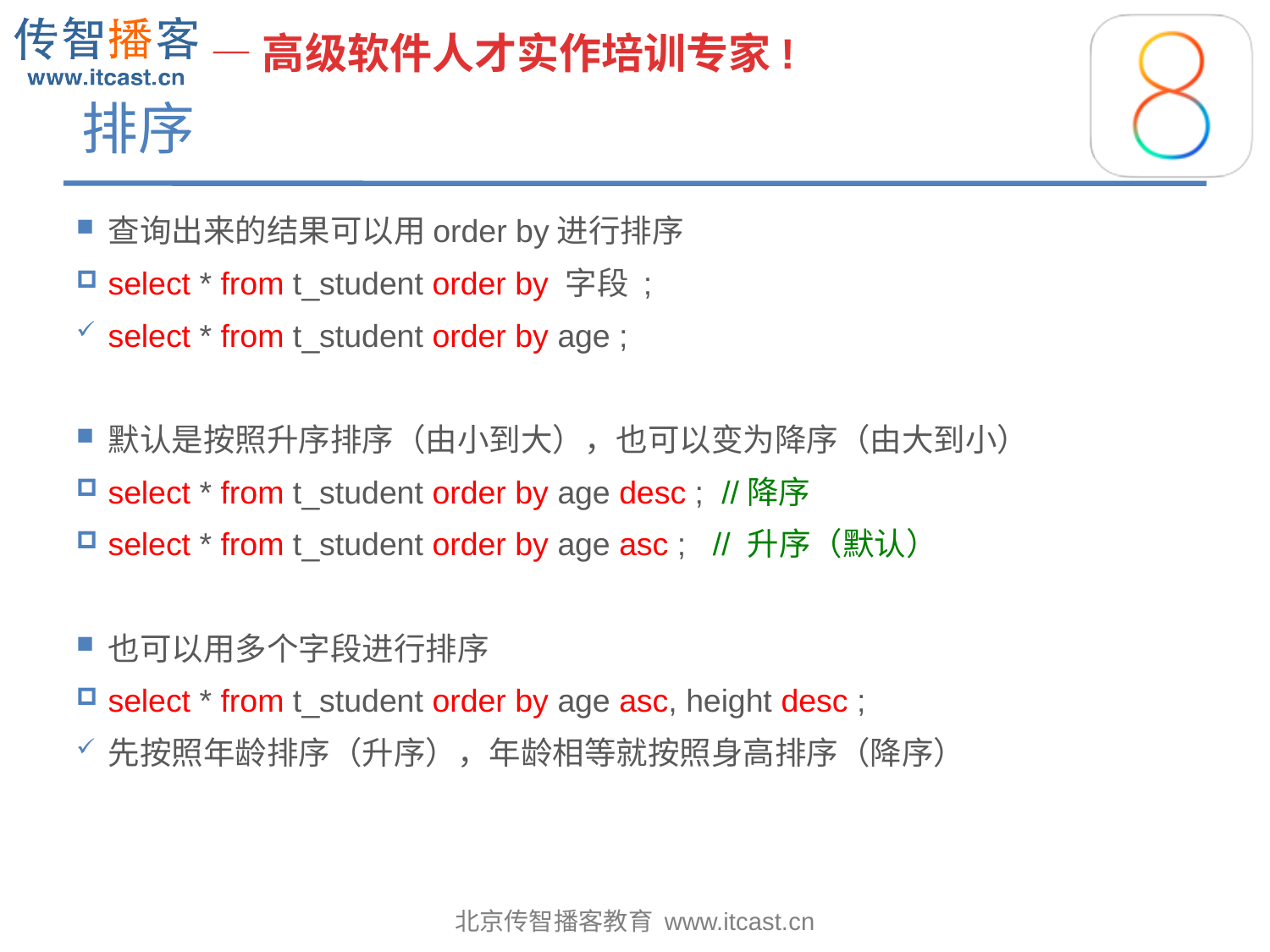

# 排序
查询出来的结果可以用order by进行排序
select * from t_student order by 字段 ;
select * from t_student order by age ;

默认是按照升序排序（由小到大），也可以变为降序（由大到小）
select * from t_student order by age desc ;  //降序
select * from t_student order by age asc ;   // 升序（默认）

也可以用多个字段进行排序
select * from t_student order by age asc, height desc ;
先按照年龄排序（升序），年龄相等就按照身高排序（降序）